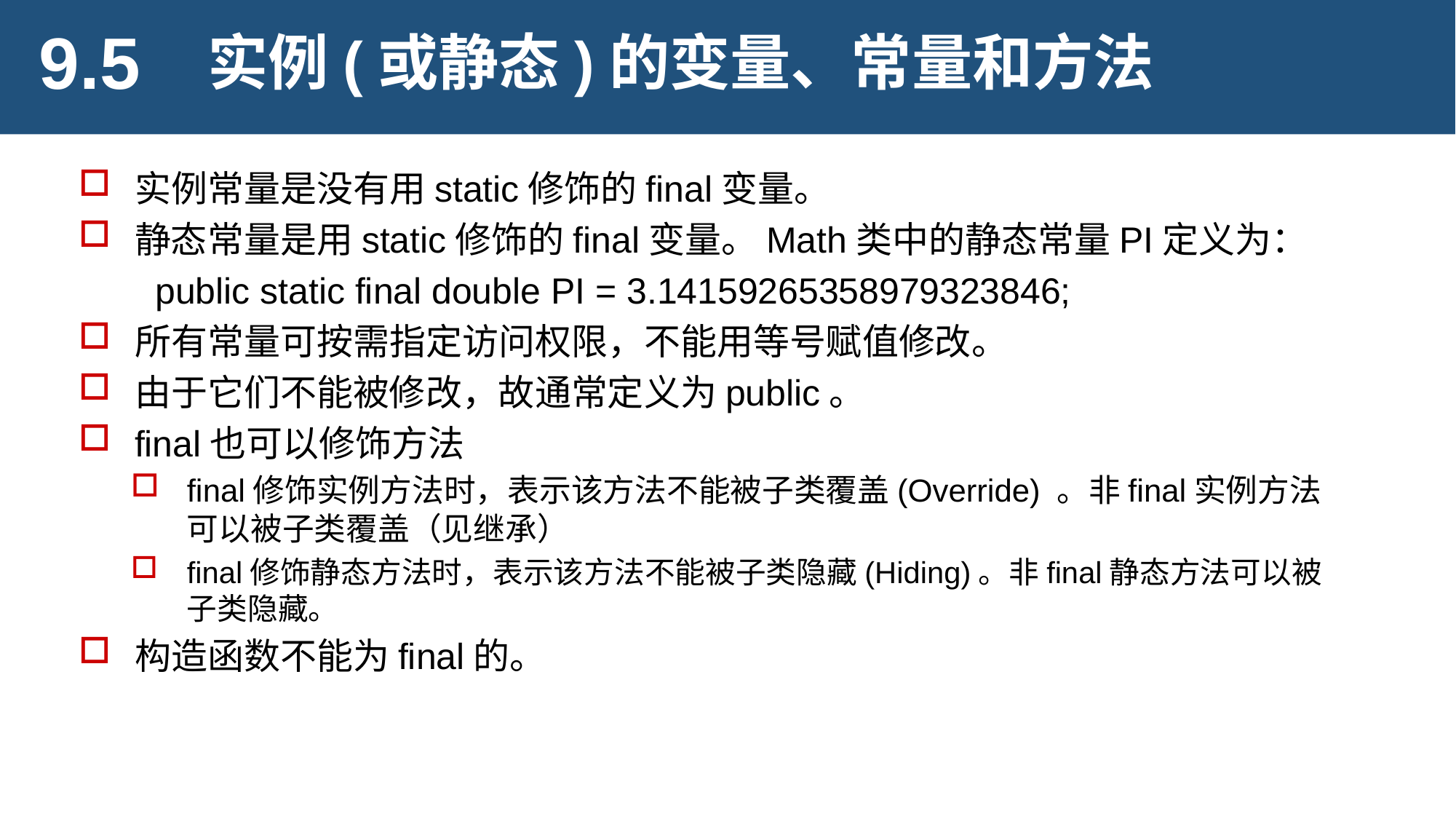

9.5
实例(或静态)的变量、常量和方法
实例常量是没有用static修饰的final变量。
静态常量是用static修饰的final变量。Math类中的静态常量PI定义为：
  public static final double PI = 3.14159265358979323846;
所有常量可按需指定访问权限，不能用等号赋值修改。
由于它们不能被修改，故通常定义为public。
final也可以修饰方法
final修饰实例方法时，表示该方法不能被子类覆盖(Override) 。非final实例方法可以被子类覆盖（见继承）
final修饰静态方法时，表示该方法不能被子类隐藏(Hiding)。非final静态方法可以被子类隐藏。
构造函数不能为final的。